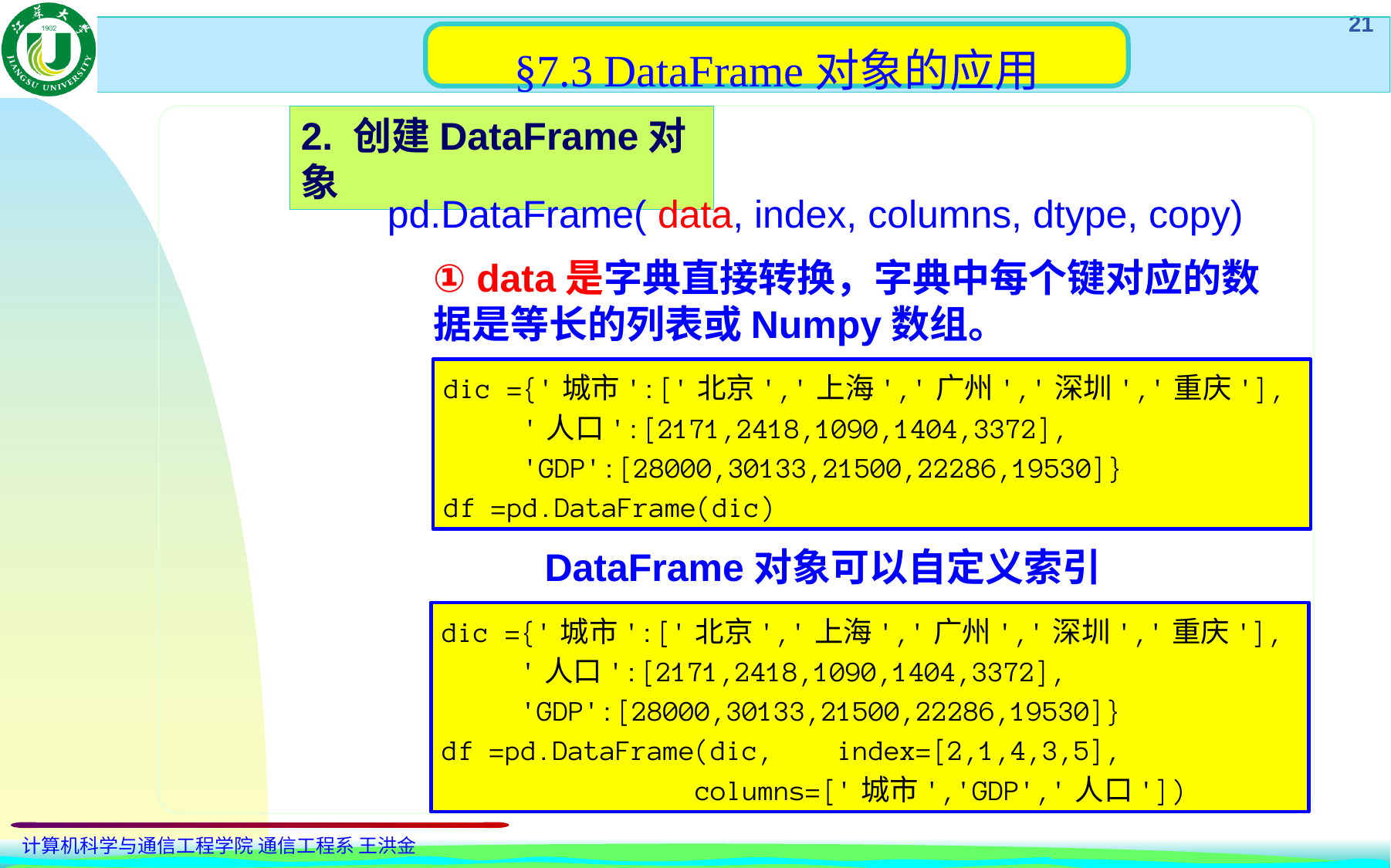

§7.3 DataFrame对象的应用
2. 创建DataFrame对象
pd.DataFrame( data, index, columns, dtype, copy)
① data是字典直接转换，字典中每个键对应的数据是等长的列表或Numpy数组。
dic ={'城市':['北京','上海','广州','深圳','重庆'],
     '人口':[2171,2418,1090,1404,3372],
     'GDP':[28000,30133,21500,22286,19530]}
df =pd.DataFrame(dic)
DataFrame对象可以自定义索引
dic ={'城市':['北京','上海','广州','深圳','重庆'],
     '人口':[2171,2418,1090,1404,3372],
     'GDP':[28000,30133,21500,22286,19530]}
df =pd.DataFrame(dic,    index=[2,1,4,3,5],
                columns=['城市','GDP','人口'])